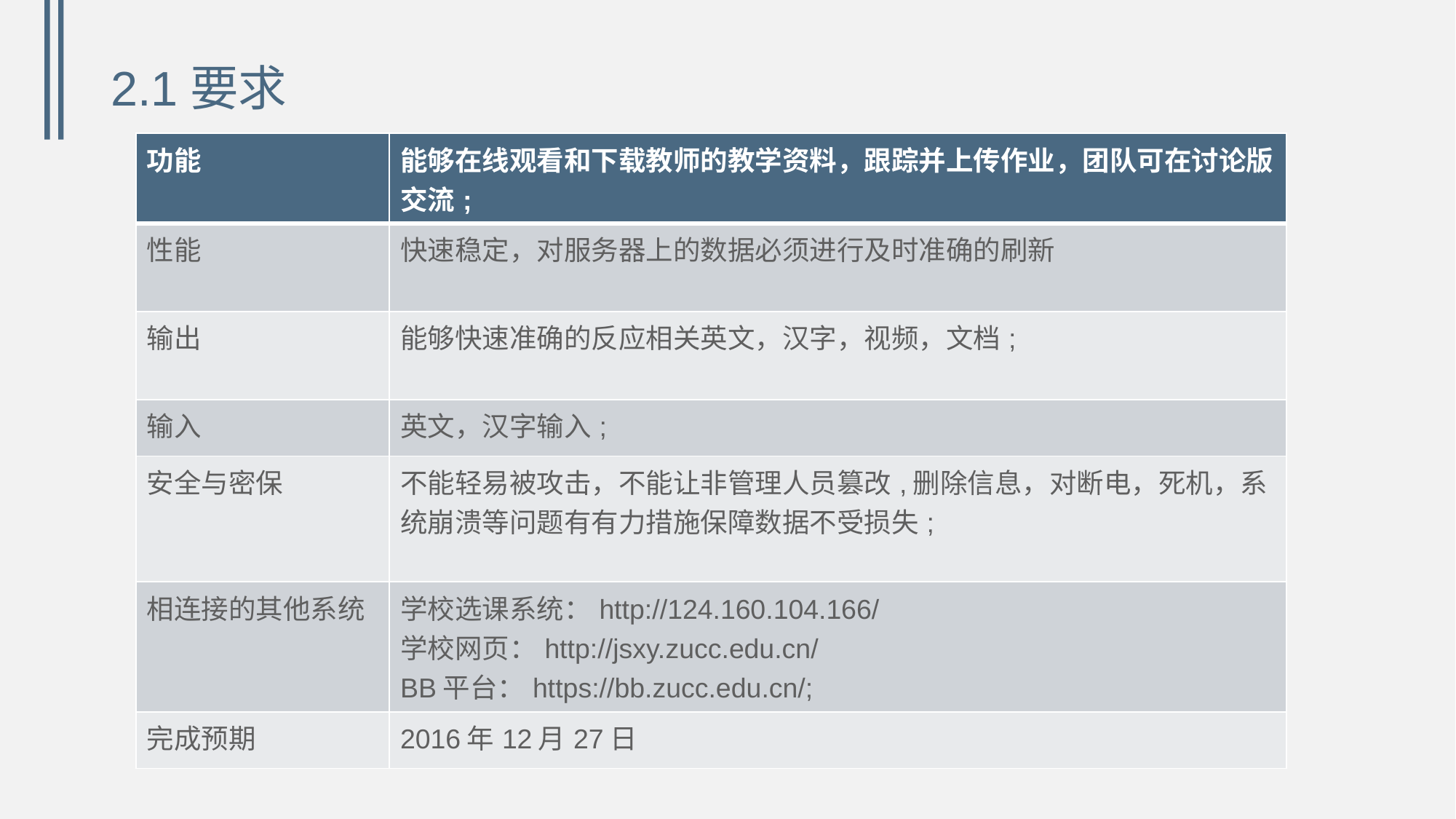

# 2.1要求
| 功能 | 能够在线观看和下载教师的教学资料，跟踪并上传作业，团队可在讨论版交流; |
| --- | --- |
| 性能 | 快速稳定，对服务器上的数据必须进行及时准确的刷新 |
| 输出 | 能够快速准确的反应相关英文，汉字，视频，文档; |
| 输入 | 英文，汉字输入; |
| 安全与密保 | 不能轻易被攻击，不能让非管理人员篡改,删除信息，对断电，死机，系统崩溃等问题有有力措施保障数据不受损失; |
| 相连接的其他系统 | 学校选课系统：http://124.160.104.166/ 学校网页：http://jsxy.zucc.edu.cn/ BB平台：https://bb.zucc.edu.cn/; |
| 完成预期 | 2016年12月27日 |